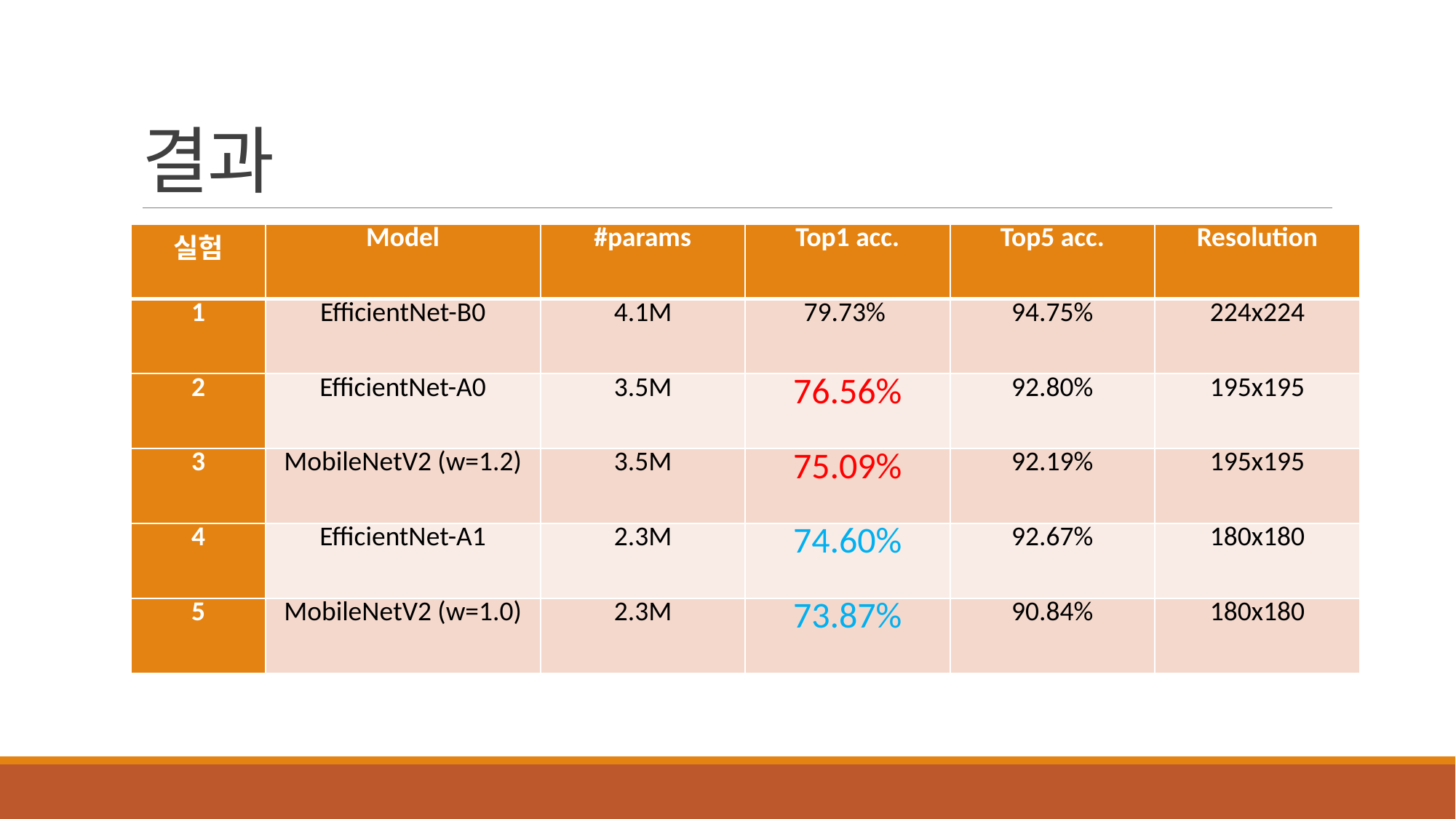

# 결과
| 실험 | Model | #params | Top1 acc. | Top5 acc. | Resolution |
| --- | --- | --- | --- | --- | --- |
| 1 | EfficientNet-B0 | 4.1M | 79.73% | 94.75% | 224x224 |
| 2 | EfficientNet-A0 | 3.5M | 76.56% | 92.80% | 195x195 |
| 3 | MobileNetV2 (w=1.2) | 3.5M | 75.09% | 92.19% | 195x195 |
| 4 | EfficientNet-A1 | 2.3M | 74.60% | 92.67% | 180x180 |
| 5 | MobileNetV2 (w=1.0) | 2.3M | 73.87% | 90.84% | 180x180 |